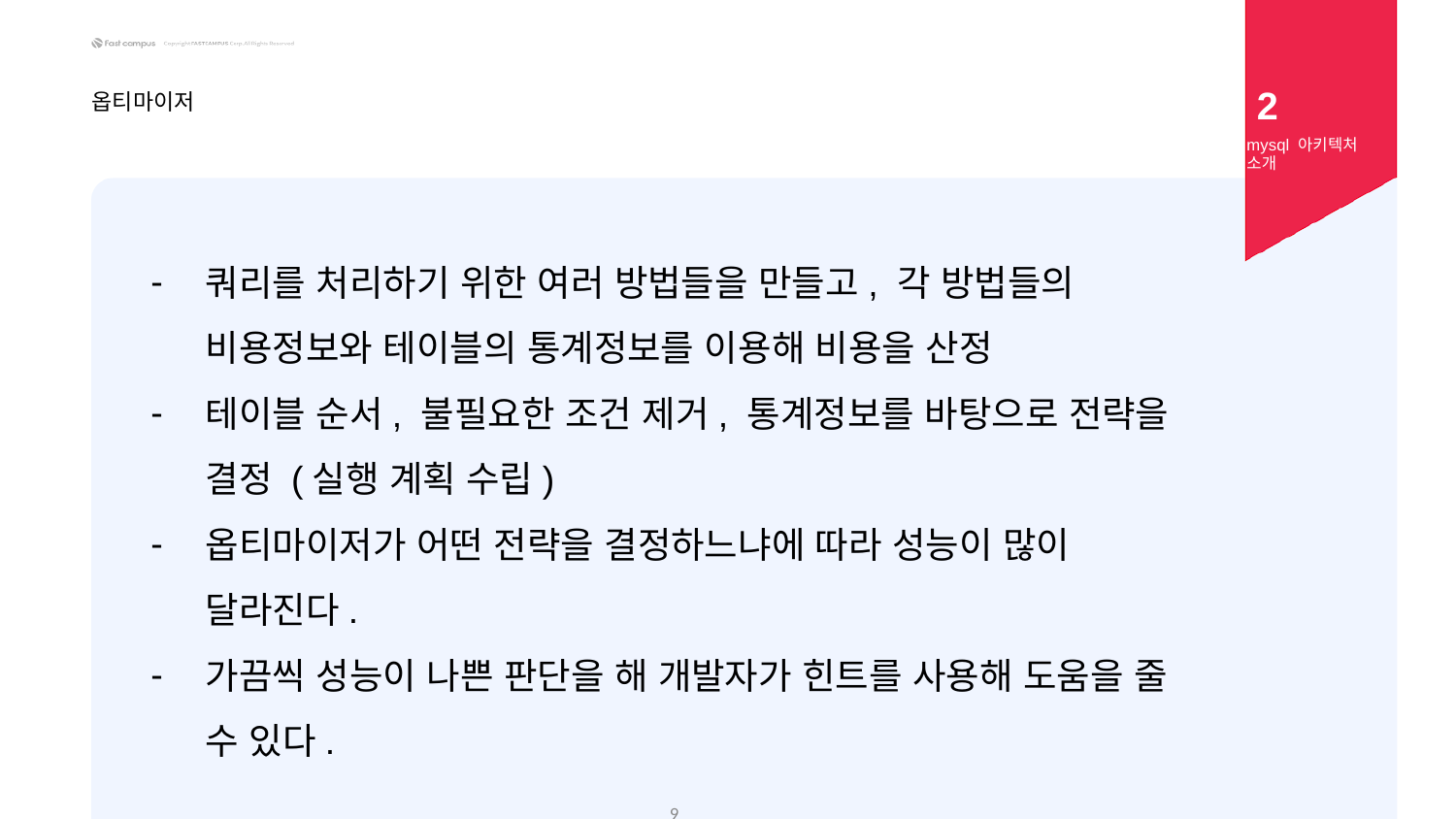

2
옵티마이저
mysql 아키텍처 소개

쿼리를 처리하기 위한 여러 방법들을 만들고, 각 방법들의 비용정보와 테이블의 통계정보를 이용해 비용을 산정
테이블 순서, 불필요한 조건 제거, 통계정보를 바탕으로 전략을 결정 (실행 계획 수립)
옵티마이저가 어떤 전략을 결정하느냐에 따라 성능이 많이 달라진다.
가끔씩 성능이 나쁜 판단을 해 개발자가 힌트를 사용해 도움을 줄 수 있다.
9